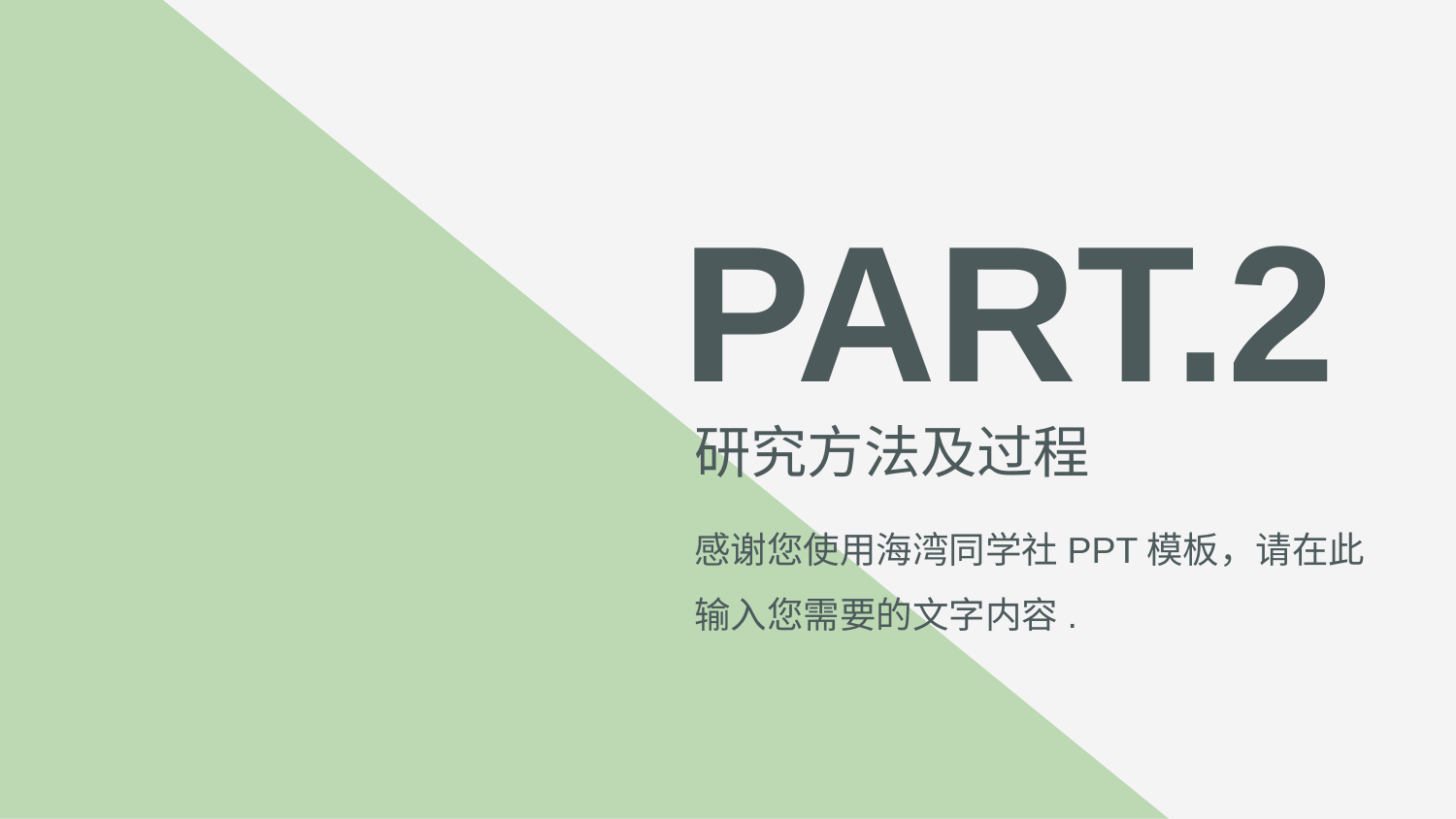

PART.2
研究方法及过程
感谢您使用海湾同学社PPT模板，请在此输入您需要的文字内容.